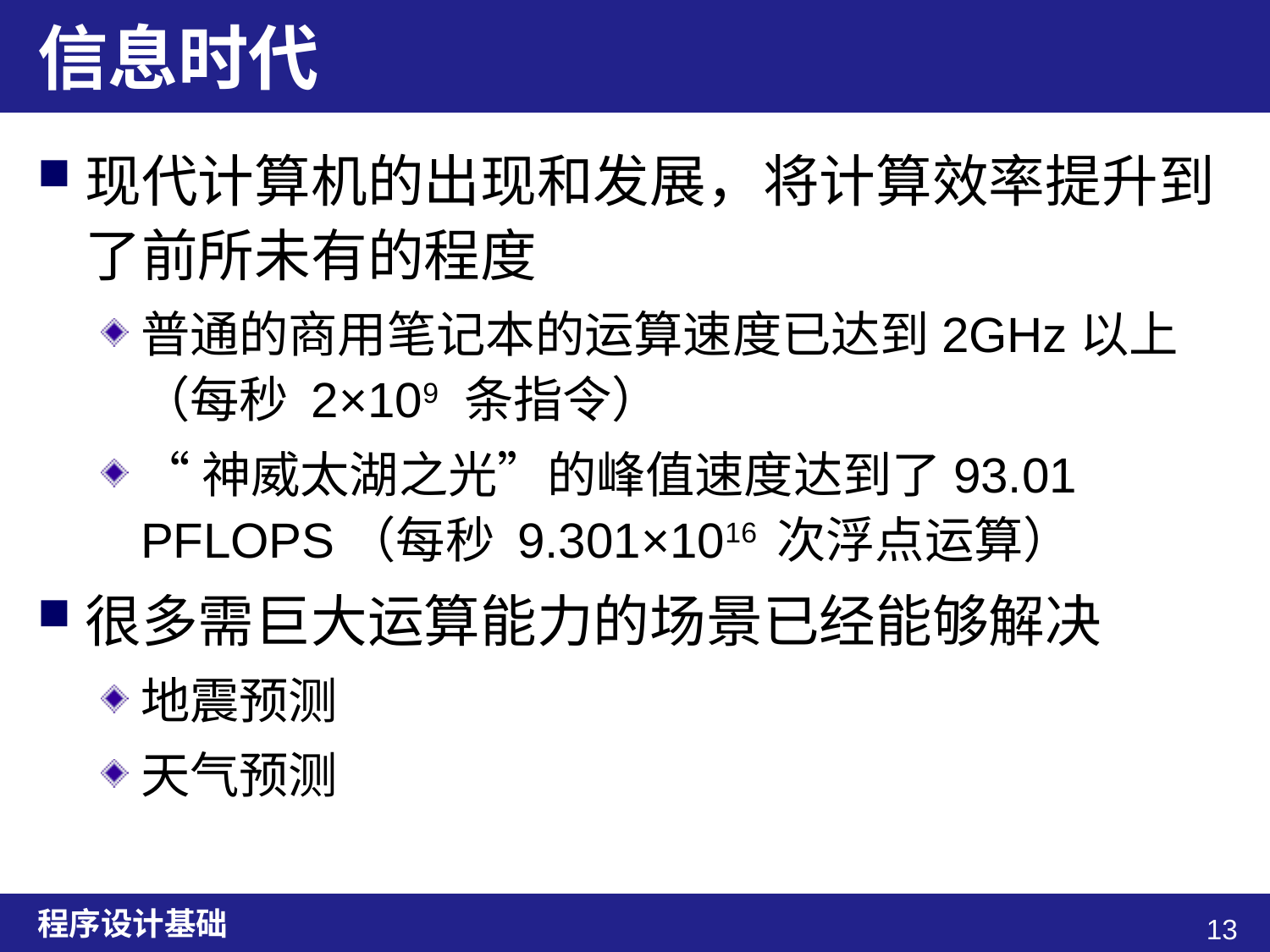

# 信息时代
现代计算机的出现和发展，将计算效率提升到了前所未有的程度
普通的商用笔记本的运算速度已达到2GHz以上（每秒 2×109 条指令）
“神威太湖之光”的峰值速度达到了93.01 PFLOPS（每秒 9.301×1016 次浮点运算）
很多需巨大运算能力的场景已经能够解决
地震预测
天气预测